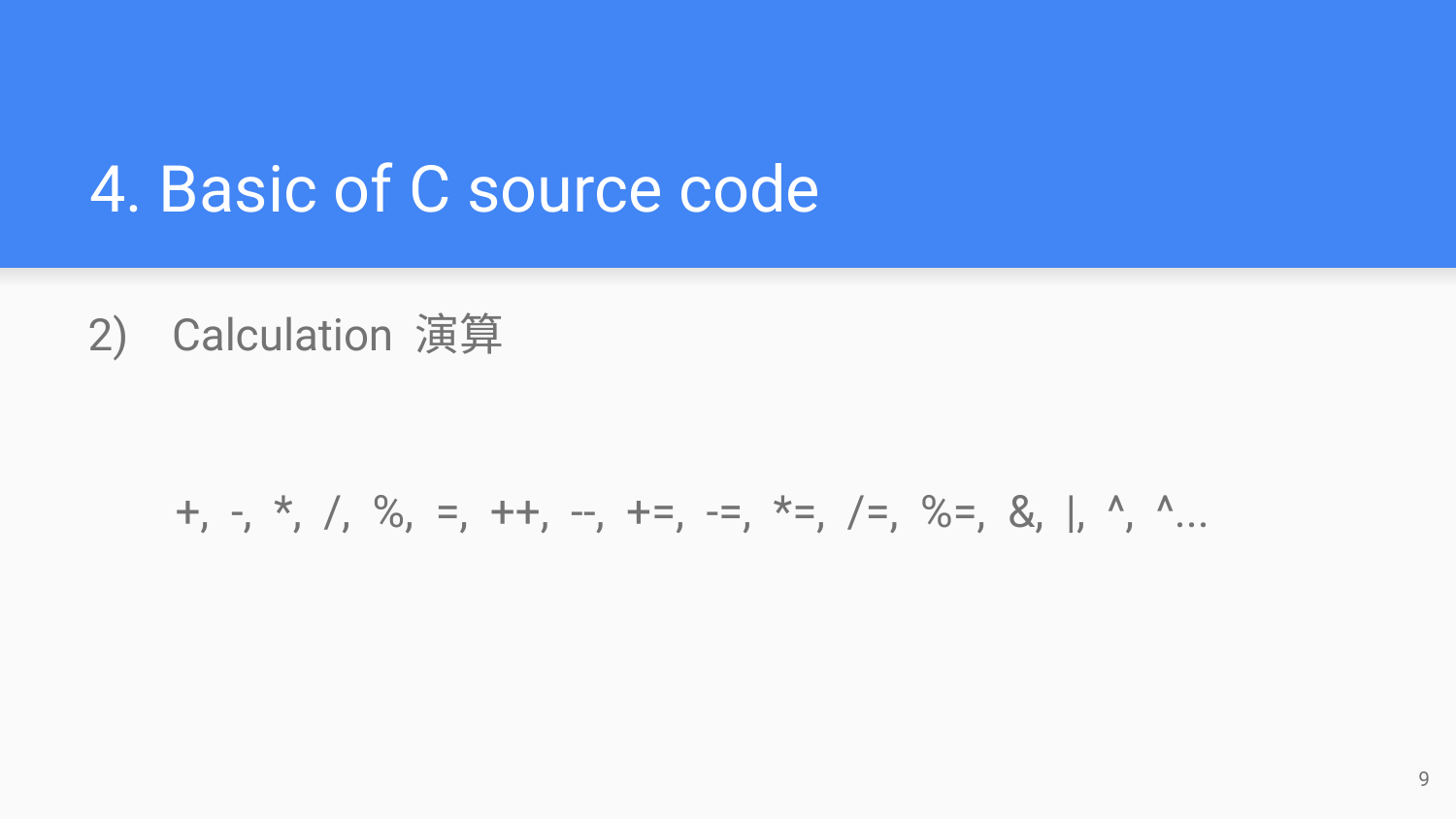

# 4. Basic of C source code
2)    Calculation 演算

        +,  -,  *,  /,  %,  =,  ++,  --,  +=,  -=,  *=,  /=,  %=,  &,  |,  ^,  ^...
9